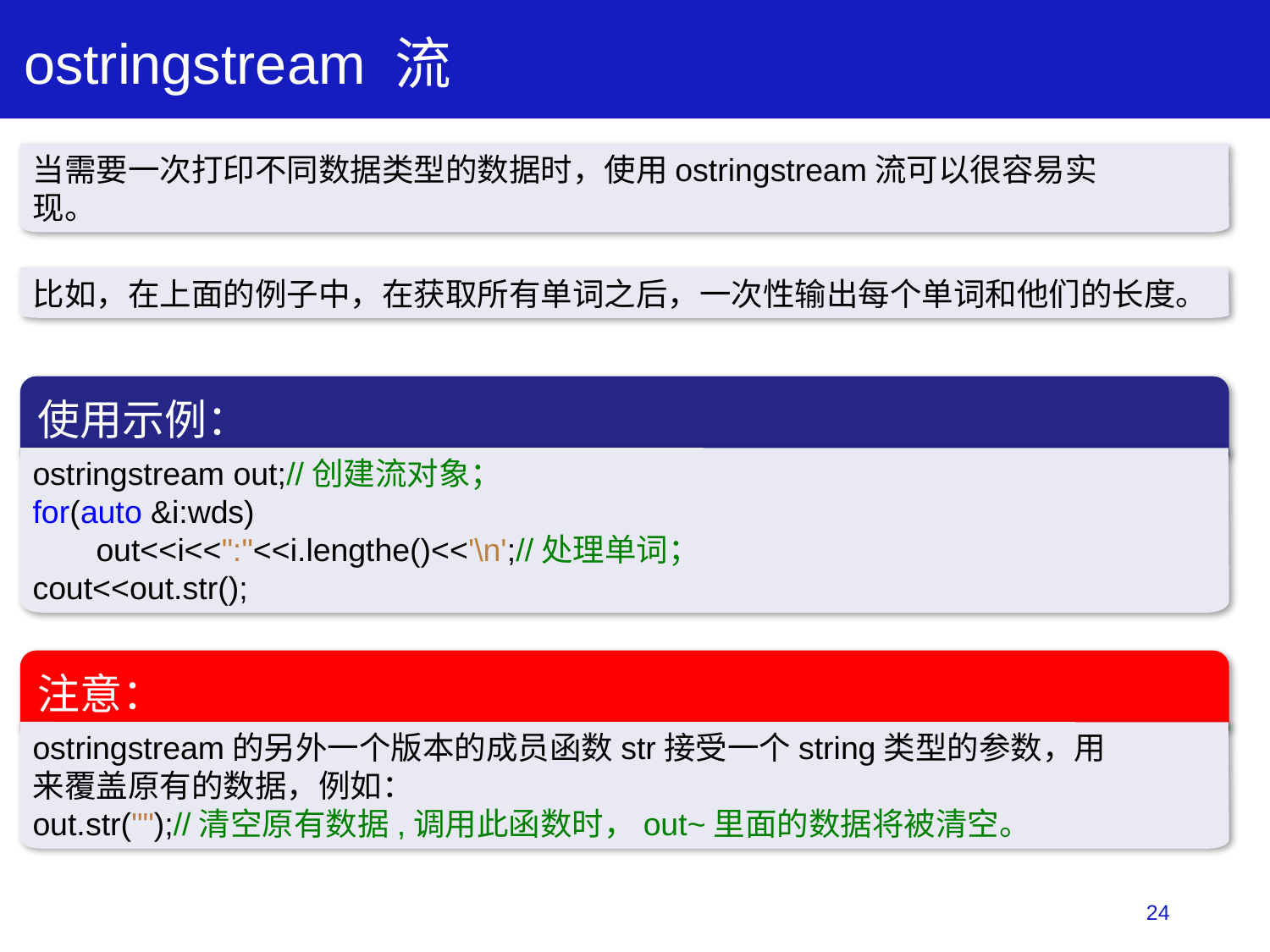

ostringstream 流
当需要一次打印不同数据类型的数据时，使用ostringstream流可以很容易实
现。
比如，在上面的例子中，在获取所有单词之后，一次性输出每个单词和他们的长度。
使用示例：
ostringstream out;//创建流对象；
for(auto &i:wds)
out<<i<<":"<<i.lengthe()<<'\n';//处理单词；
cout<<out.str();
注意：
ostringstream的另外一个版本的成员函数str接受一个string类型的参数，用
来覆盖原有的数据，例如：
out.str("");//清空原有数据,调用此函数时，out~里面的数据将被清空。
24